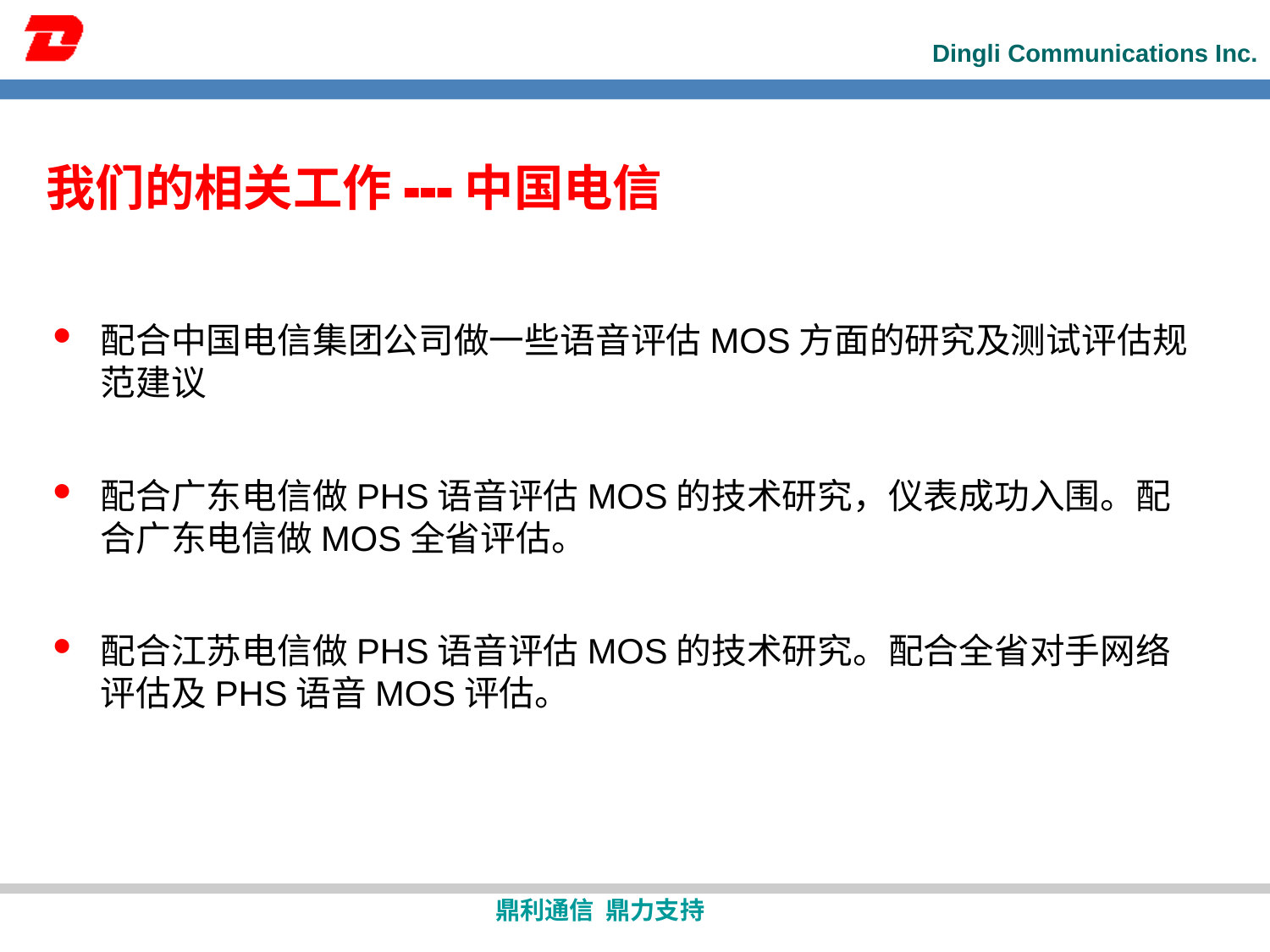

我们的相关工作---中国电信
配合中国电信集团公司做一些语音评估MOS方面的研究及测试评估规范建议

配合广东电信做PHS语音评估MOS的技术研究，仪表成功入围。配合广东电信做MOS全省评估。

配合江苏电信做PHS语音评估MOS的技术研究。配合全省对手网络评估及PHS语音MOS评估。